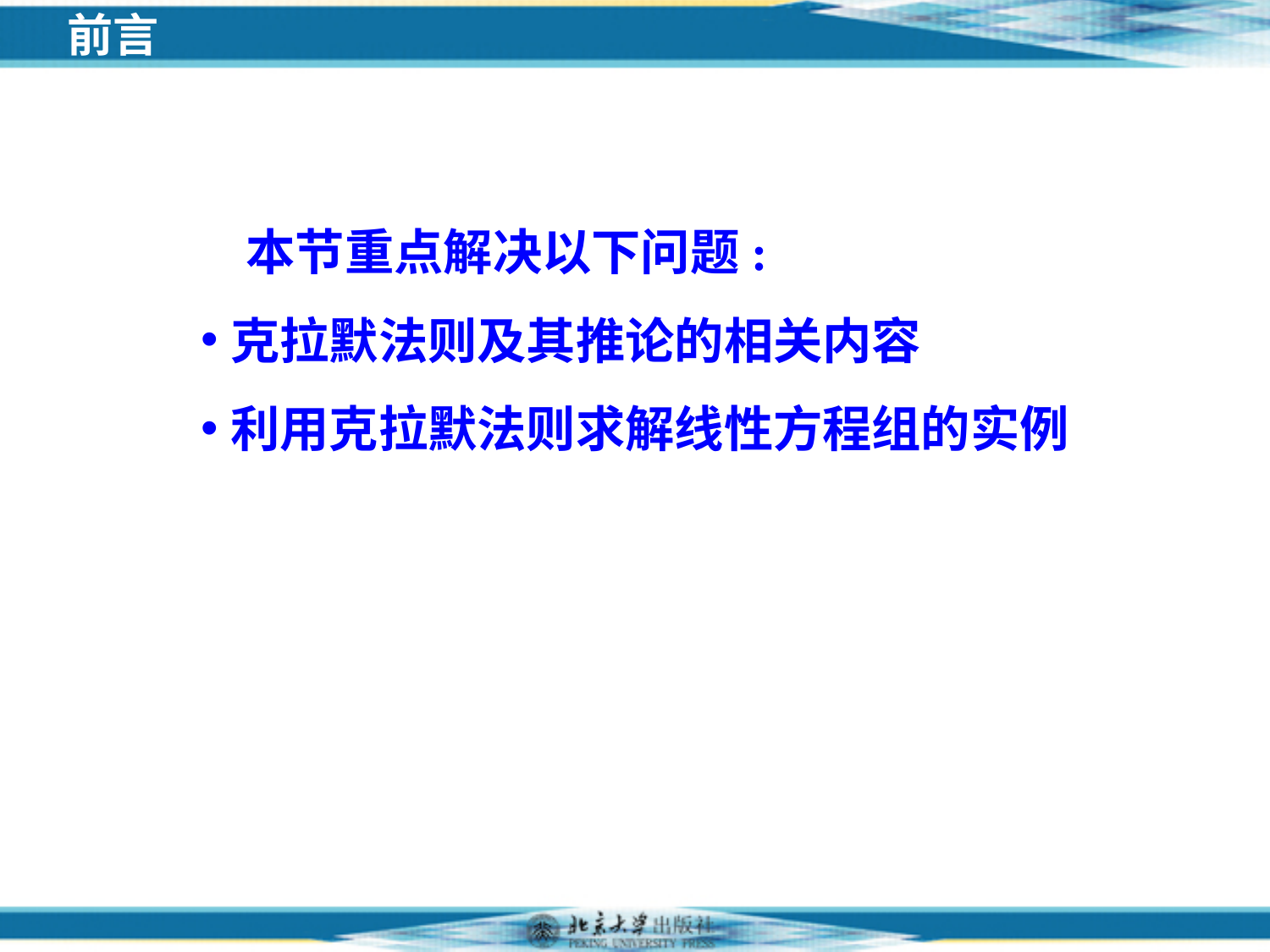

前言
   本节重点解决以下问题:
克拉默法则及其推论的相关内容
利用克拉默法则求解线性方程组的实例